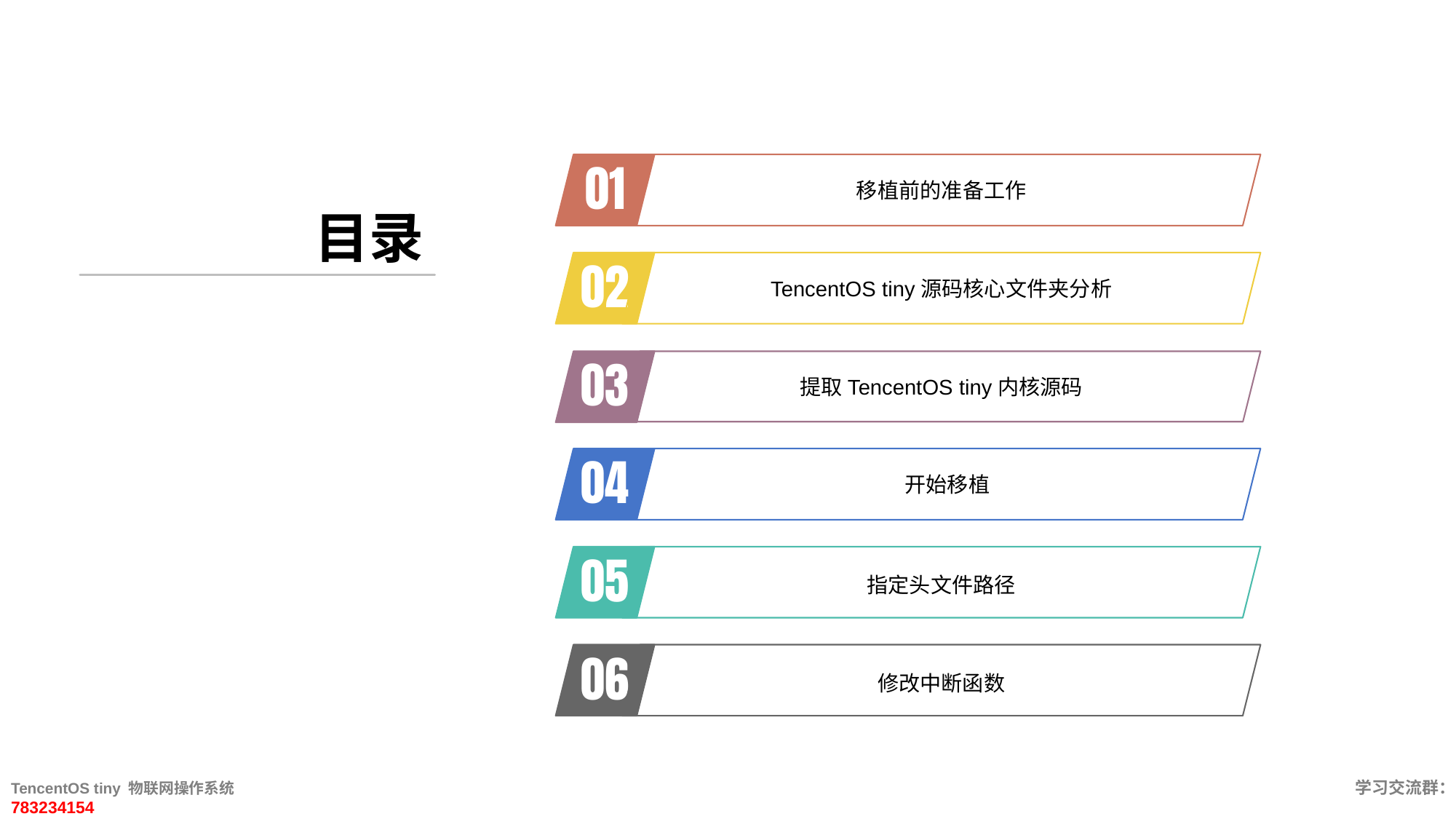

目录
01
移植前的准备工作
02
TencentOS tiny源码核心文件夹分析
提取TencentOS tiny内核源码
03
04
开始移植
05
指定头文件路径
06
修改中断函数
TencentOS tiny 物联网操作系统										          学习交流群：783234154